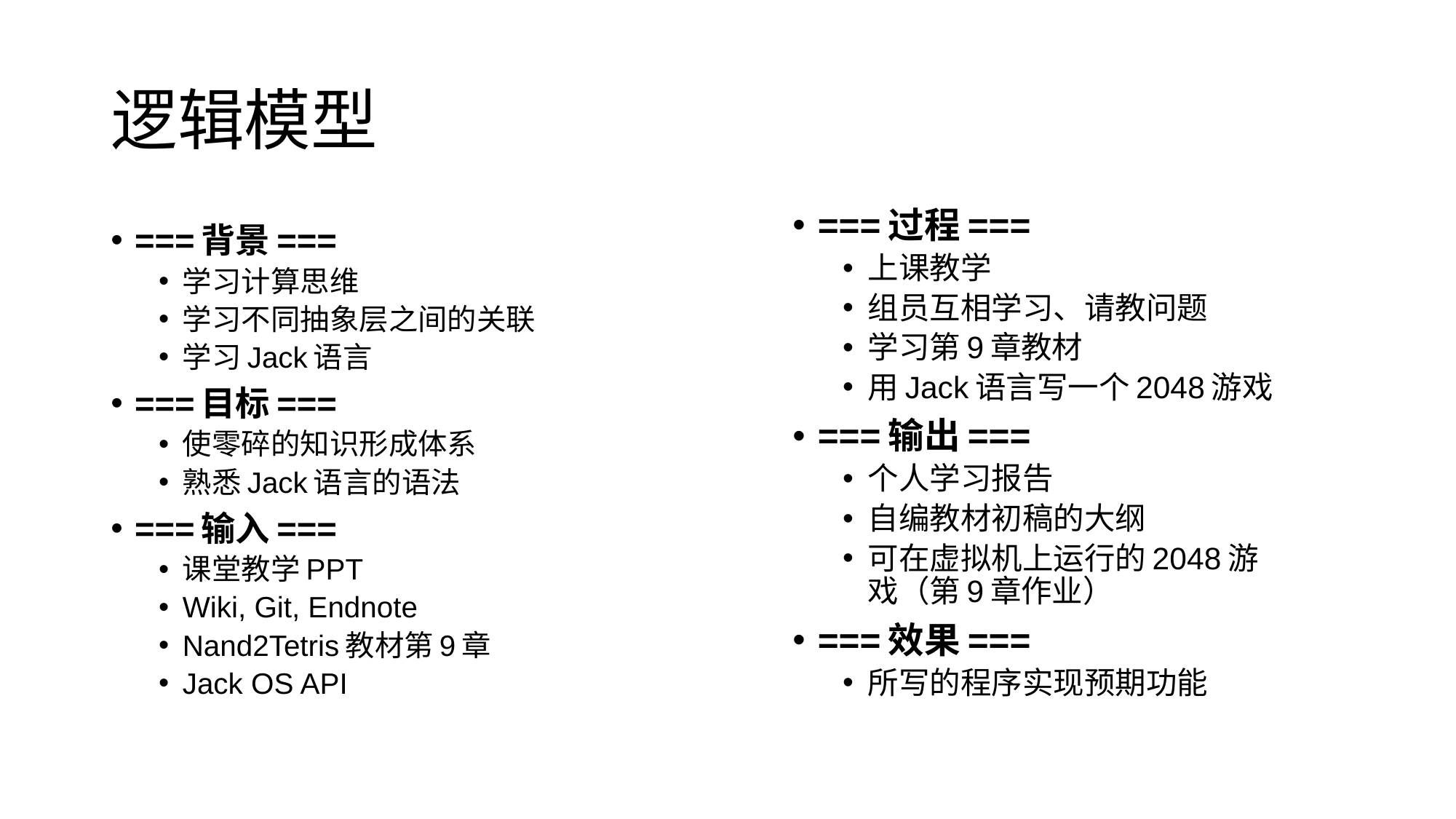

# 逻辑模型
===过程===
上课教学
组员互相学习、请教问题
学习第9章教材
用Jack语言写一个2048游戏
===输出===
个人学习报告
自编教材初稿的大纲
可在虚拟机上运行的2048游戏（第9章作业）
===效果===
所写的程序实现预期功能
===背景===
学习计算思维
学习不同抽象层之间的关联
学习Jack语言
===目标===
使零碎的知识形成体系
熟悉Jack语言的语法
===输入===
课堂教学PPT
Wiki, Git, Endnote
Nand2Tetris教材第9章
Jack OS API